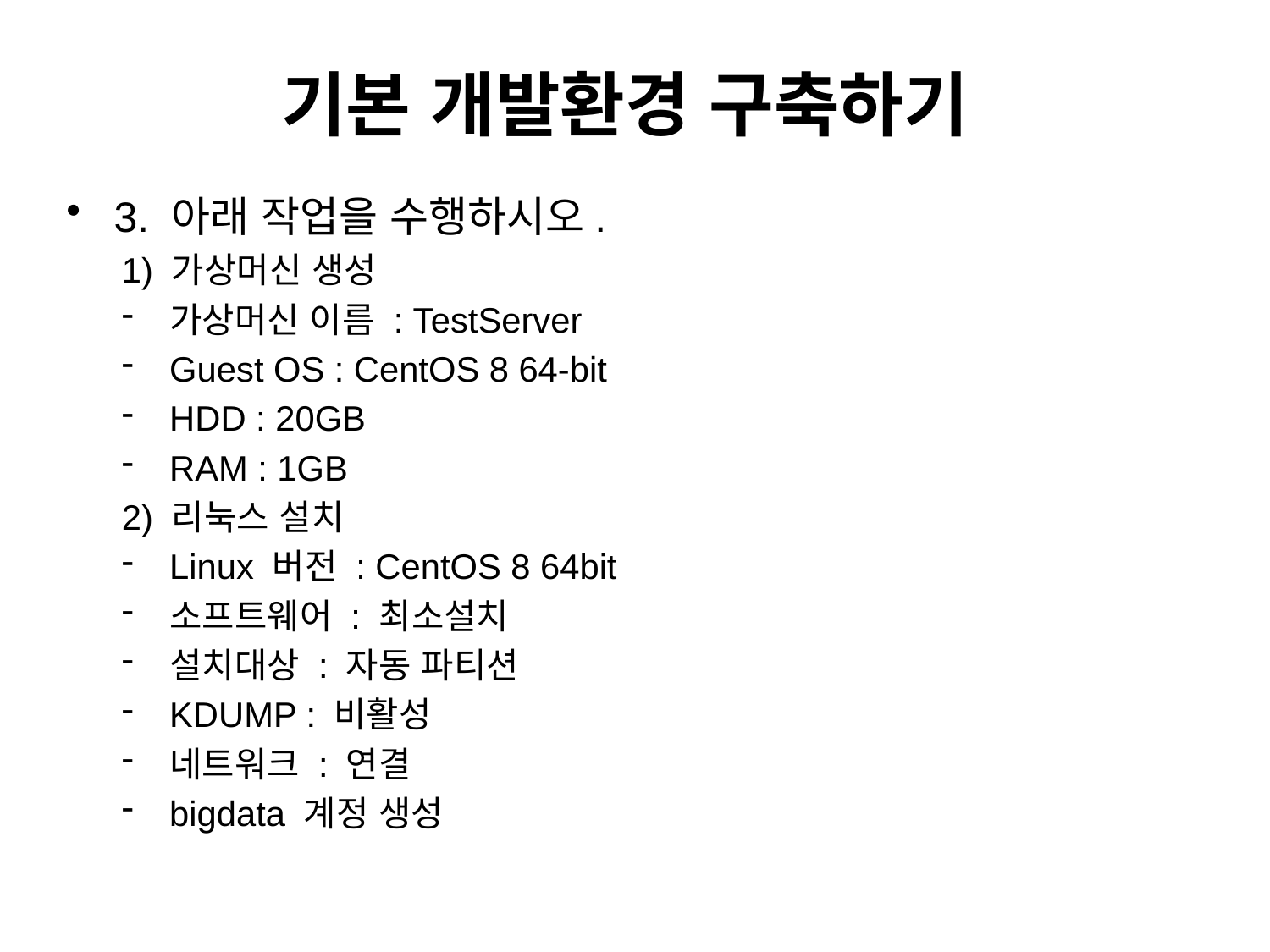

# 기본 개발환경 구축하기
3. 아래 작업을 수행하시오.
1) 가상머신 생성
가상머신 이름 : TestServer
Guest OS : CentOS 8 64-bit
HDD : 20GB
RAM : 1GB
2) 리눅스 설치
Linux 버전 : CentOS 8 64bit
소프트웨어 : 최소설치
설치대상 : 자동 파티션
KDUMP : 비활성
네트워크 : 연결
bigdata 계정 생성